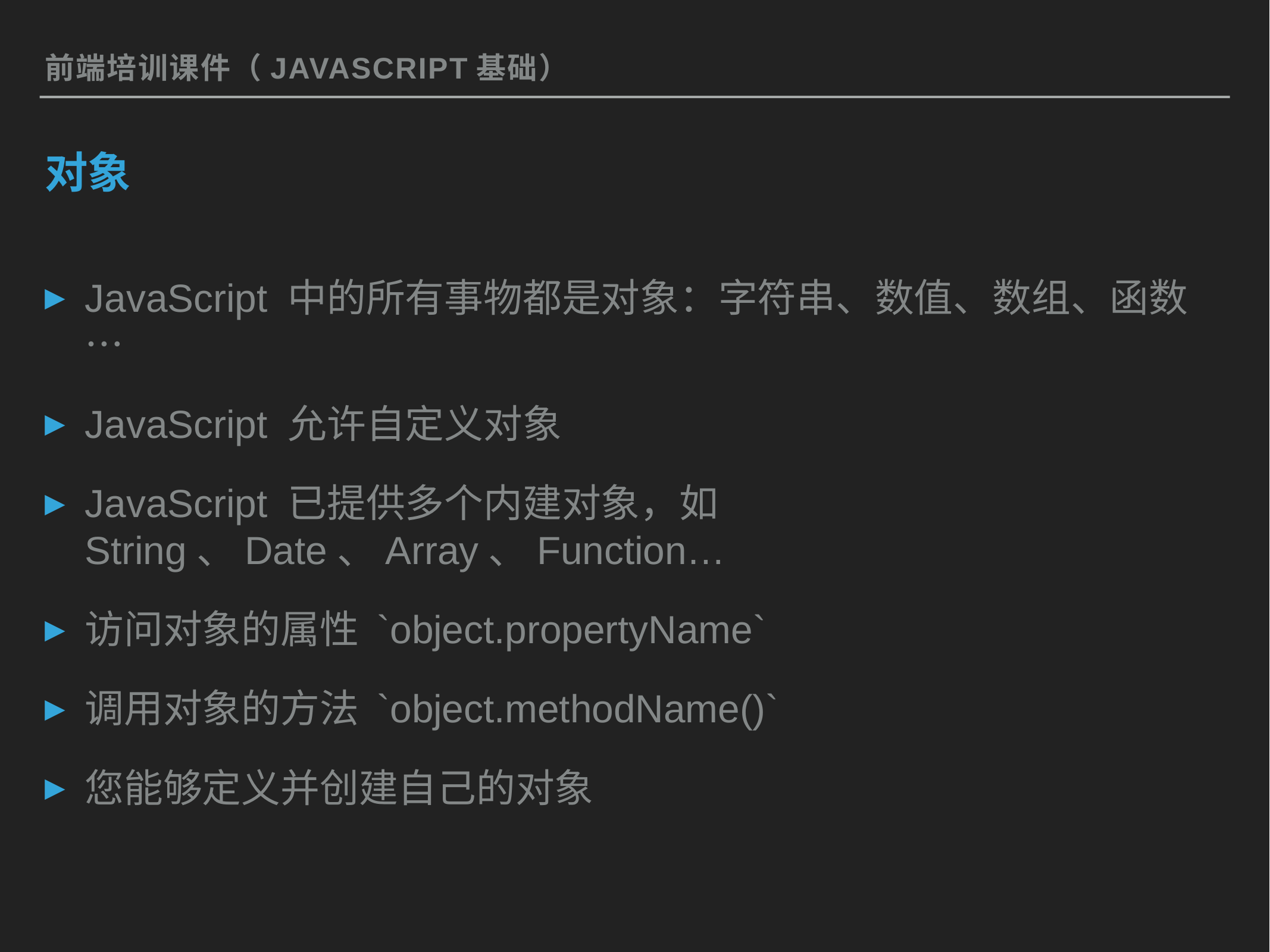

前端培训课件（JavaScript基础）
# 对象
JavaScript 中的所有事物都是对象：字符串、数值、数组、函数…
JavaScript 允许自定义对象
JavaScript 已提供多个内建对象，如 String、Date、Array、Function…
访问对象的属性 `object.propertyName`
调用对象的方法 `object.methodName()`
您能够定义并创建自己的对象